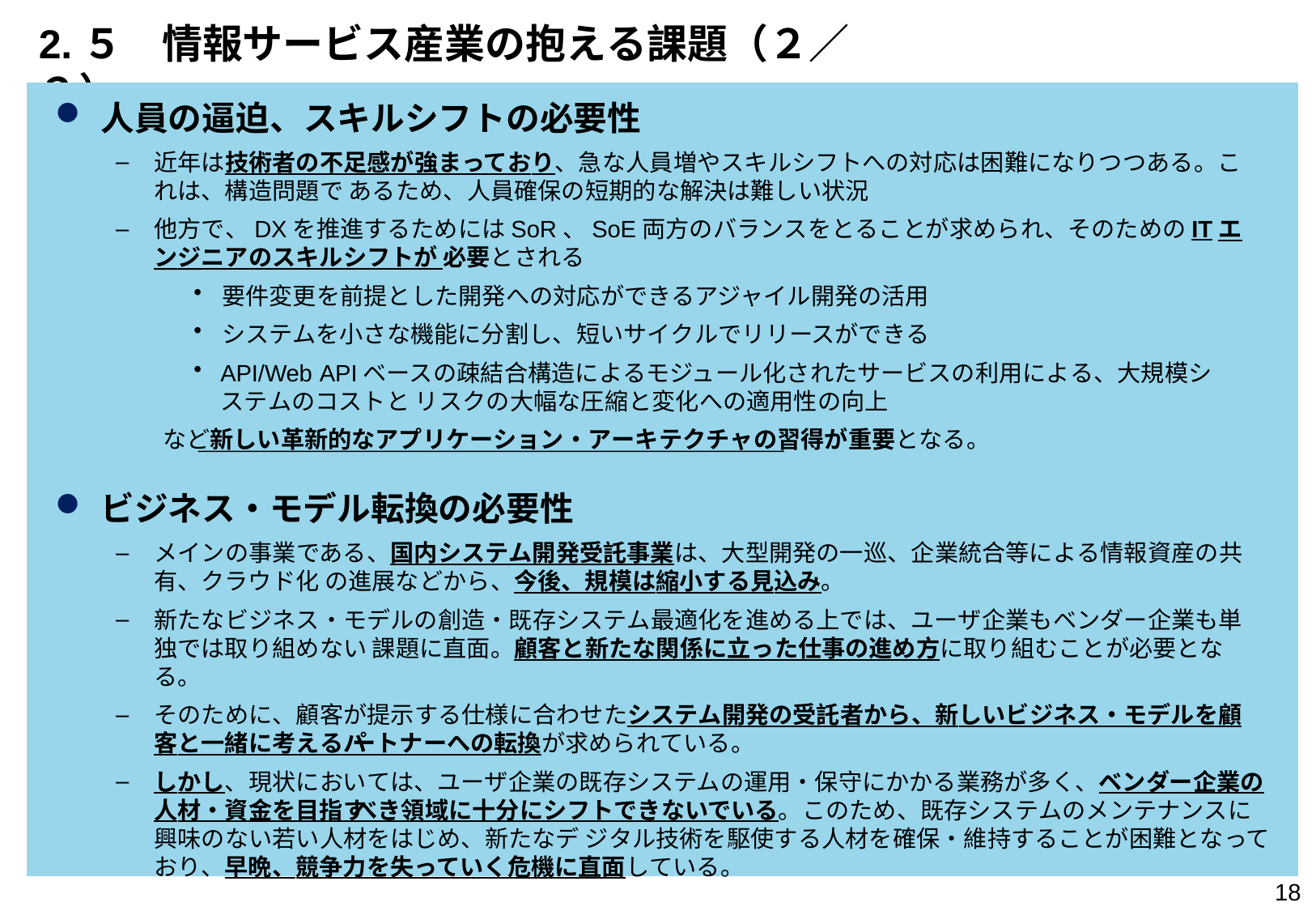

# 2.５	情報サービス産業の抱える課題（２／２）
人員の逼迫、スキルシフトの必要性
近年は技術者の不足感が強まっており、急な人員増やスキルシフトへの対応は困難になりつつある。これは、構造問題で あるため、人員確保の短期的な解決は難しい状況
他方で、DXを推進するためにはSoR、SoE両方のバランスをとることが求められ、そのためのITエンジニアのスキルシフトが 必要とされる
要件変更を前提とした開発への対応ができるアジャイル開発の活用
システムを小さな機能に分割し、短いサイクルでリリースができる
API/Web APIベースの疎結合構造によるモジュール化されたサービスの利用による、大規模システムのコストと リスクの大幅な圧縮と変化への適用性の向上
など新しい革新的なアプリケーション・アーキテクチャの習得が重要となる。

ビジネス・モデル転換の必要性
メインの事業である、国内システム開発受託事業は、大型開発の一巡、企業統合等による情報資産の共有、クラウド化 の進展などから、今後、規模は縮小する見込み。
新たなビジネス・モデルの創造・既存システム最適化を進める上では、ユーザ企業もベンダー企業も単独では取り組めない 課題に直面。顧客と新たな関係に立った仕事の進め方に取り組むことが必要となる。
そのために、顧客が提示する仕様に合わせたシステム開発の受託者から、新しいビジネス・モデルを顧客と一緒に考えるパ ートナーへの転換が求められている。
しかし、現状においては、ユーザ企業の既存システムの運用・保守にかかる業務が多く、ベンダー企業の人材・資金を目指す べき領域に十分にシフトできないでいる。このため、既存システムのメンテナンスに興味のない若い人材をはじめ、新たなデ ジタル技術を駆使する人材を確保・維持することが困難となっており、早晩、競争力を失っていく危機に直面している。

18